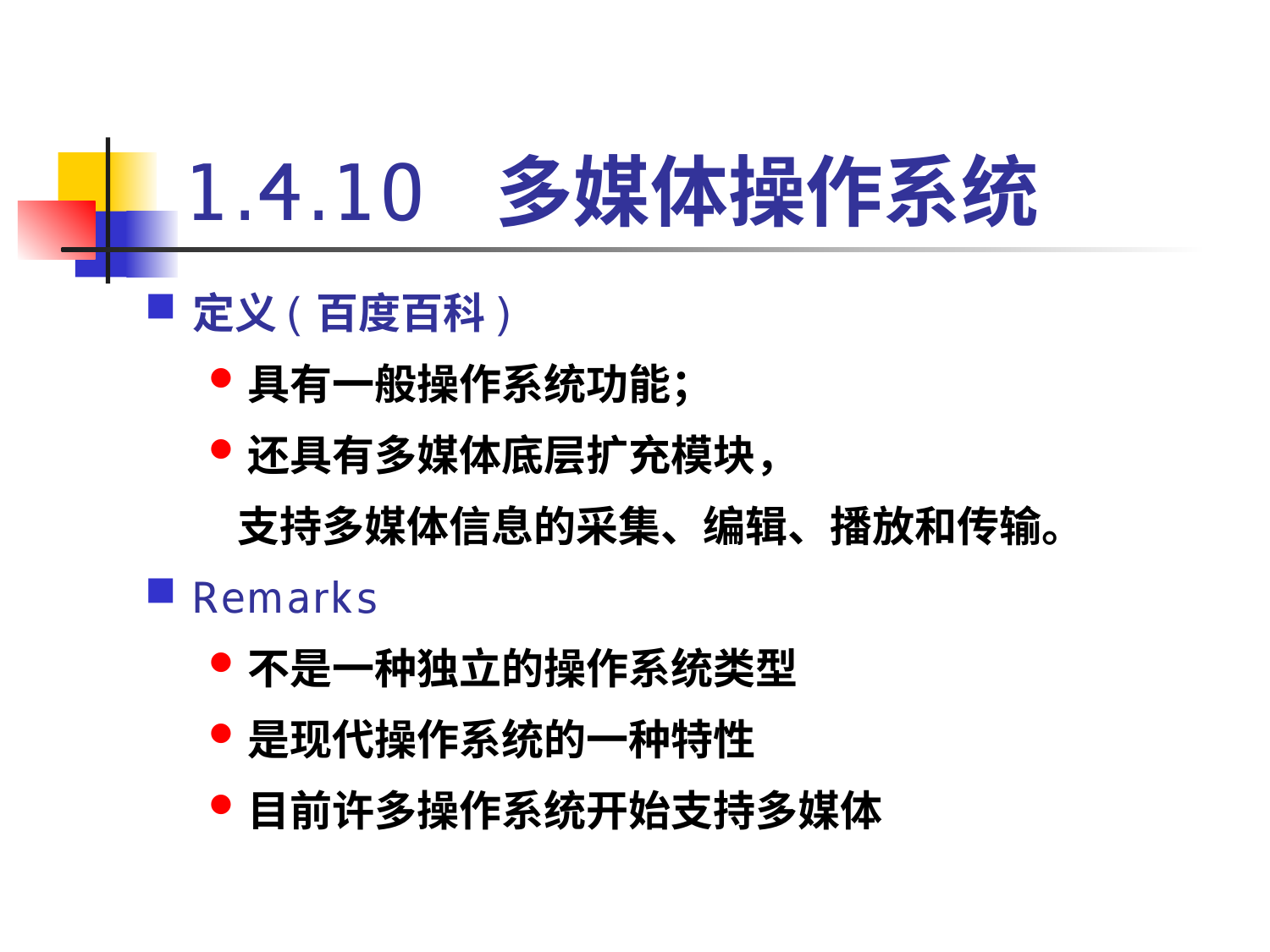

1.4.10  多媒体操作系统
定义(百度百科)
具有一般操作系统功能；
还具有多媒体底层扩充模块，
  支持多媒体信息的采集、编辑、播放和传输。
Remarks
不是一种独立的操作系统类型
是现代操作系统的一种特性
目前许多操作系统开始支持多媒体